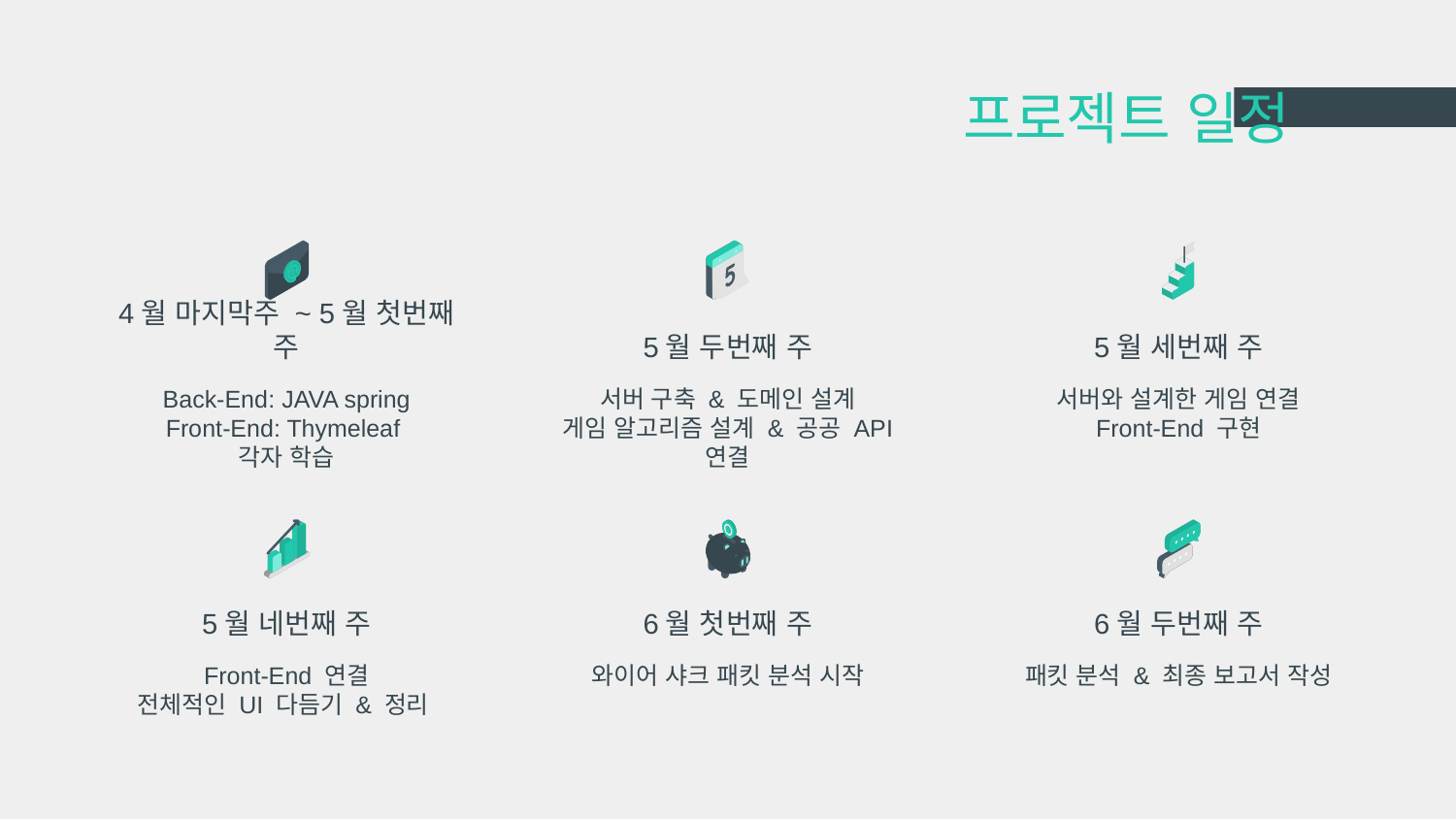

# 프로젝트 일정

4월 마지막주 ~ 5월 첫번째 주
5월 두번째 주
5월 세번째 주
Back-End: JAVA spring
Front-End: Thymeleaf
각자 학습

서버 구축 & 도메인 설계
게임 알고리즘 설계 & 공공 API 연결
서버와 설계한 게임 연결
Front-End 구현

5월 네번째 주
6월 첫번째 주
6월 두번째 주
Front-End 연결
전체적인 UI 다듬기 & 정리
와이어 샤크 패킷 분석 시작
패킷 분석 & 최종 보고서 작성